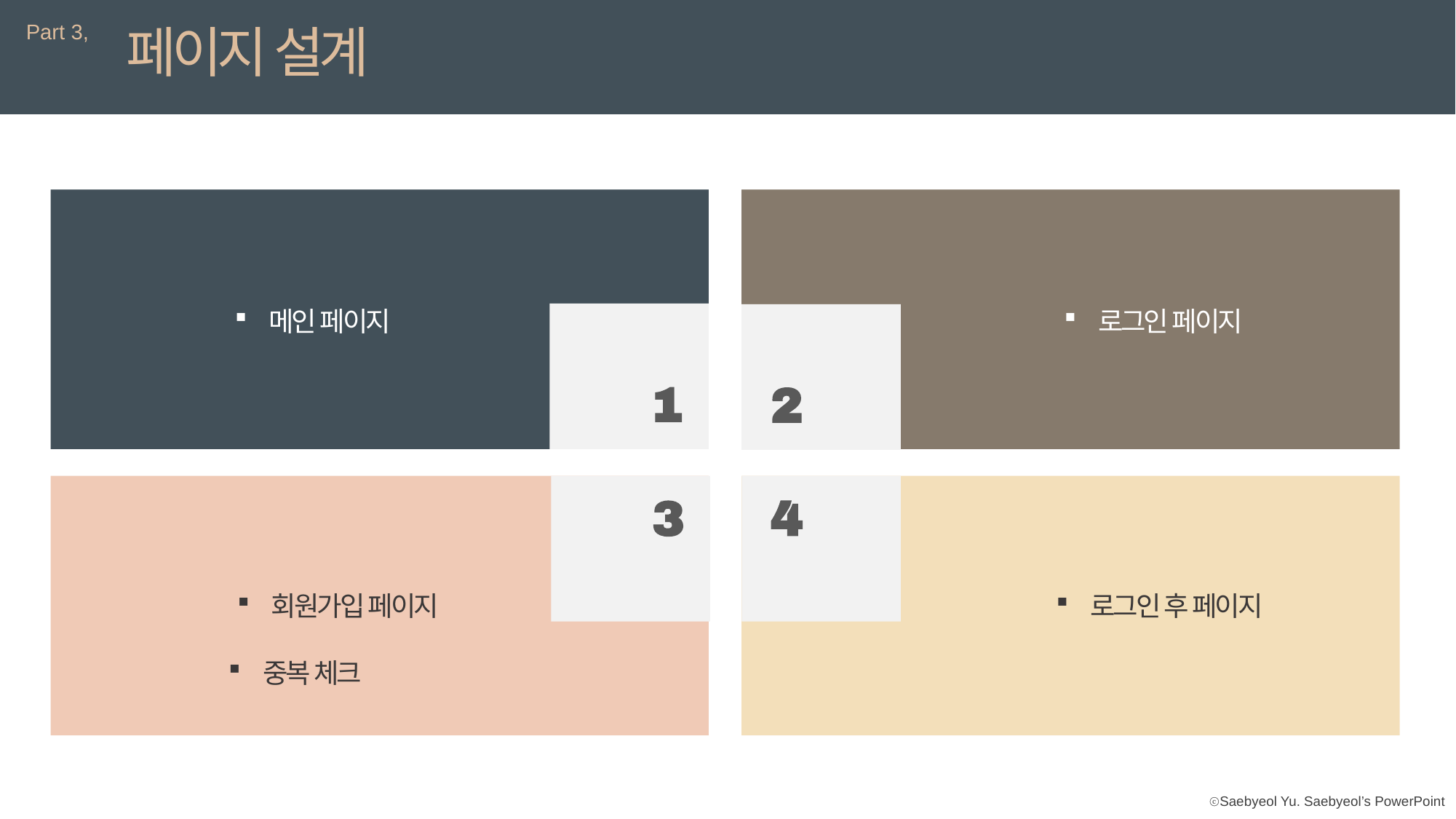

페이지 설계
Part 3,

메인 페이지
로그인 페이지

1
2

3
4
회원가입 페이지
로그인 후 페이지
중복 체크